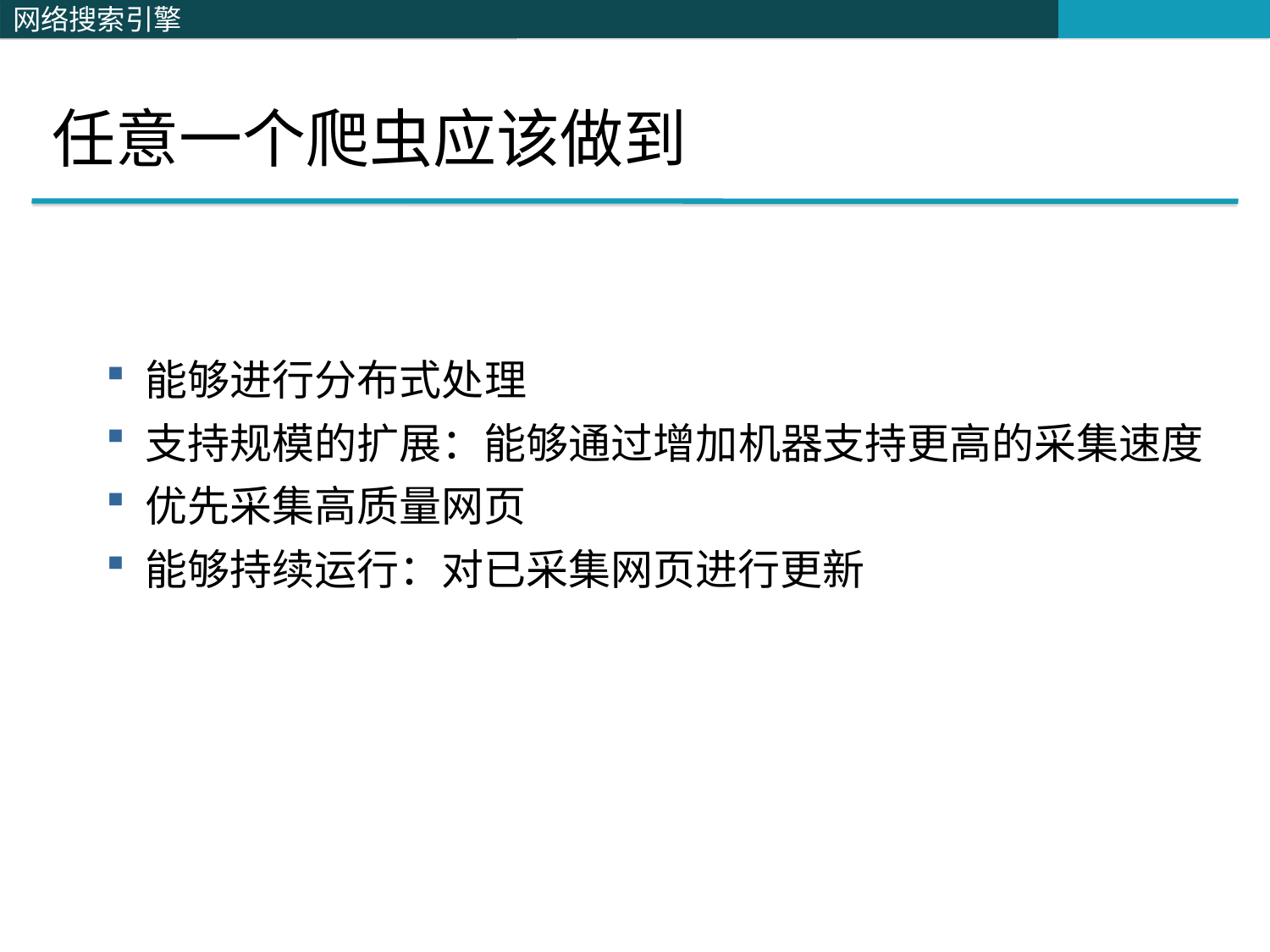

任意一个爬虫应该做到
能够进行分布式处理
支持规模的扩展：能够通过增加机器支持更高的采集速度
优先采集高质量网页
能够持续运行：对已采集网页进行更新
34